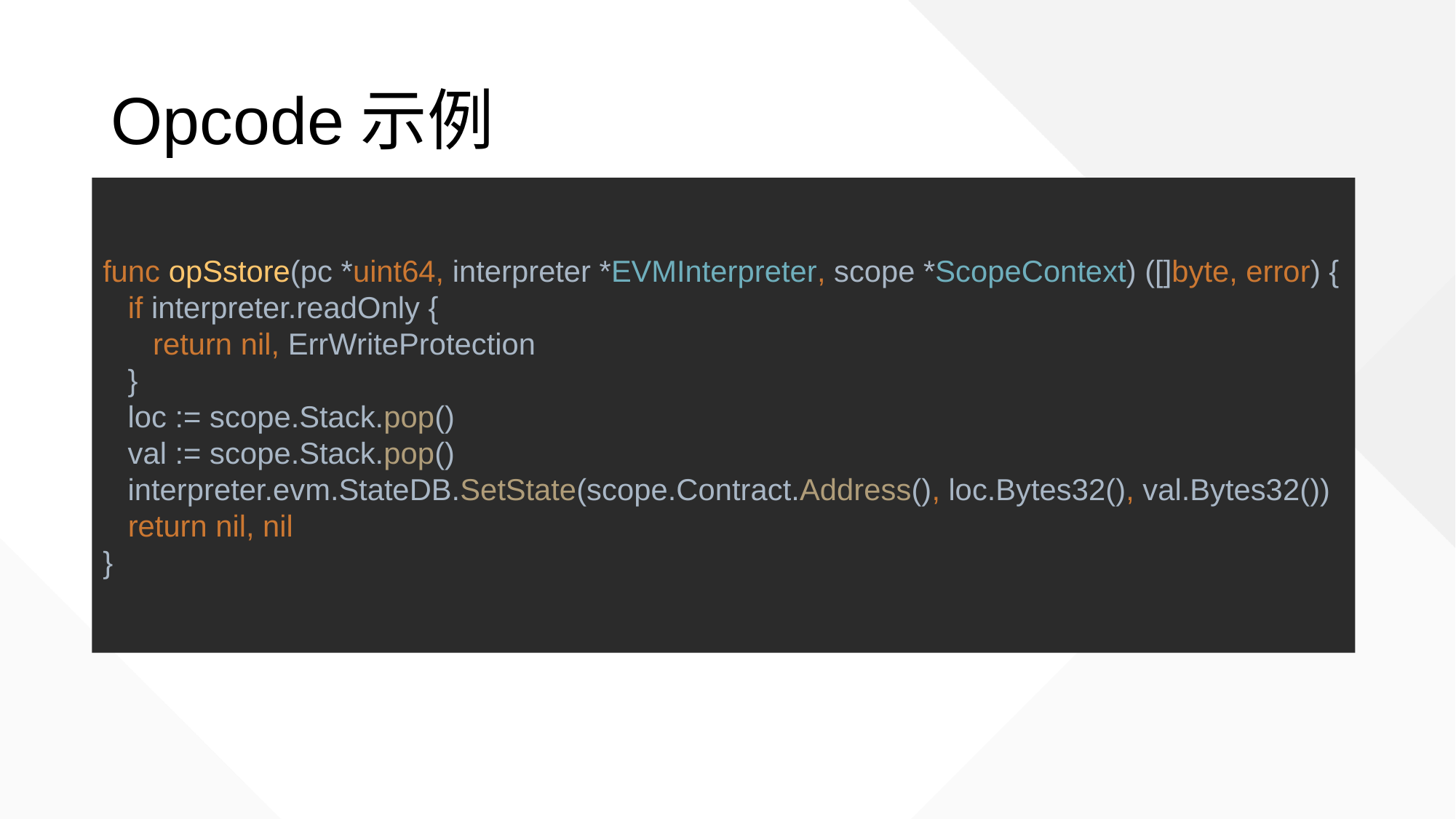

# Opcode示例
func opSstore(pc *uint64, interpreter *EVMInterpreter, scope *ScopeContext) ([]byte, error) {
   if interpreter.readOnly {
      return nil, ErrWriteProtection
   }
   loc := scope.Stack.pop()
   val := scope.Stack.pop()
   interpreter.evm.StateDB.SetState(scope.Contract.Address(), loc.Bytes32(), val.Bytes32())
   return nil, nil
}